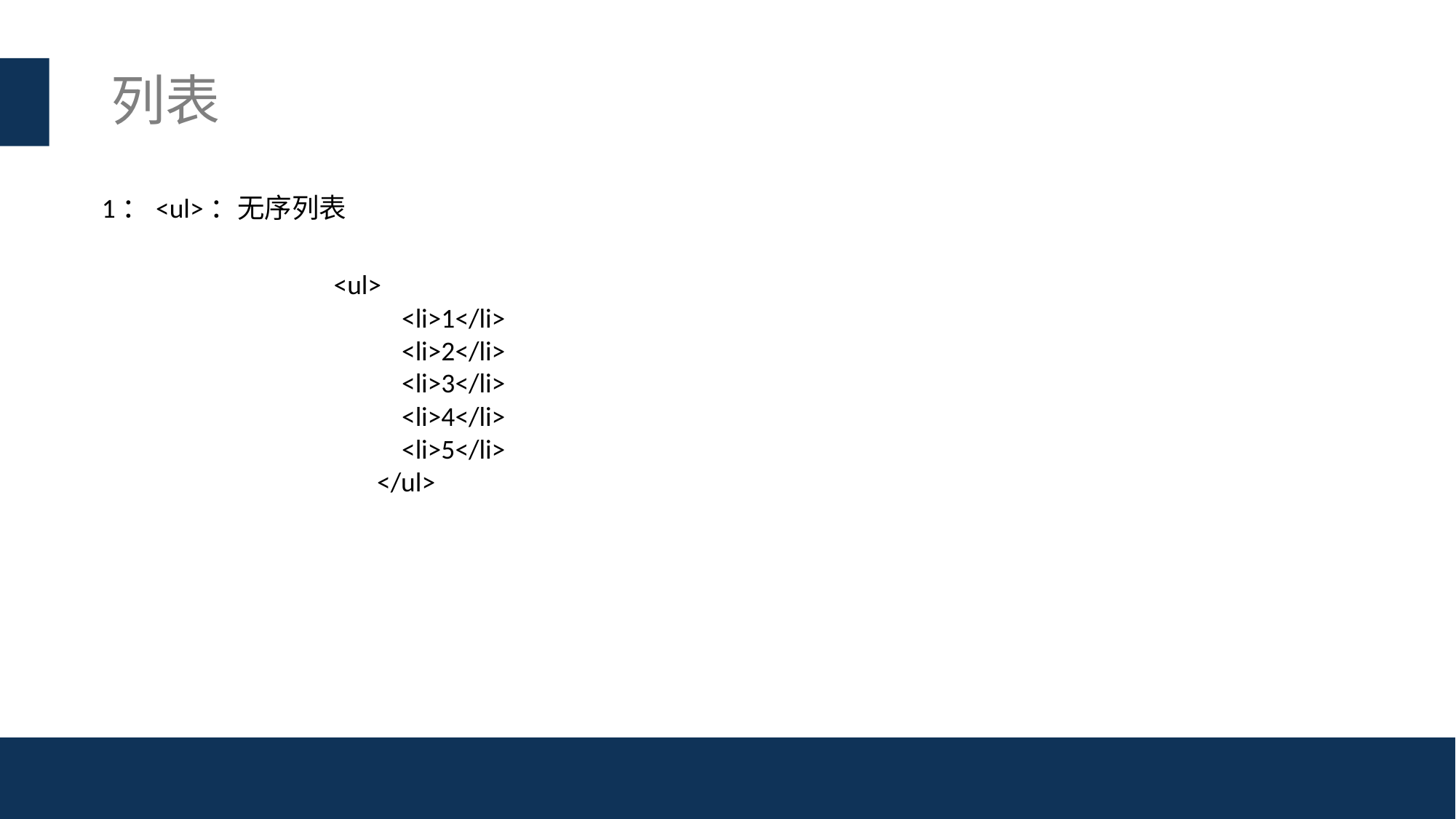

# 列表

1：<ul>：无序列表

<ul>
           <li>1</li>
           <li>2</li>
           <li>3</li>
           <li>4</li>
           <li>5</li>
       </ul>